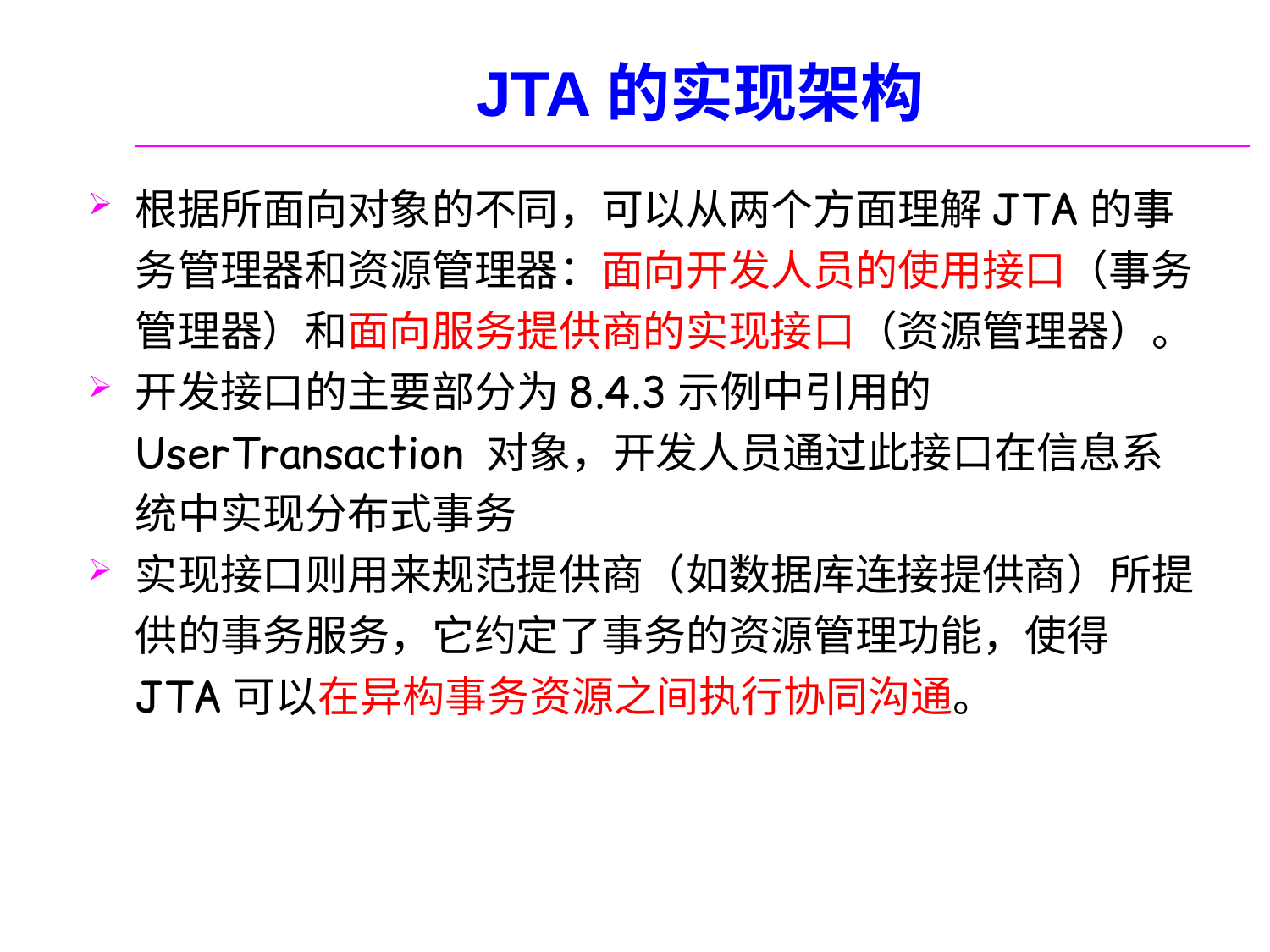

# JTA的实现架构
根据所面向对象的不同，可以从两个方面理解JTA的事务管理器和资源管理器：面向开发人员的使用接口（事务管理器）和面向服务提供商的实现接口（资源管理器）。
开发接口的主要部分为8.4.3示例中引用的 UserTransaction 对象，开发人员通过此接口在信息系统中实现分布式事务
实现接口则用来规范提供商（如数据库连接提供商）所提供的事务服务，它约定了事务的资源管理功能，使得JTA可以在异构事务资源之间执行协同沟通。
54